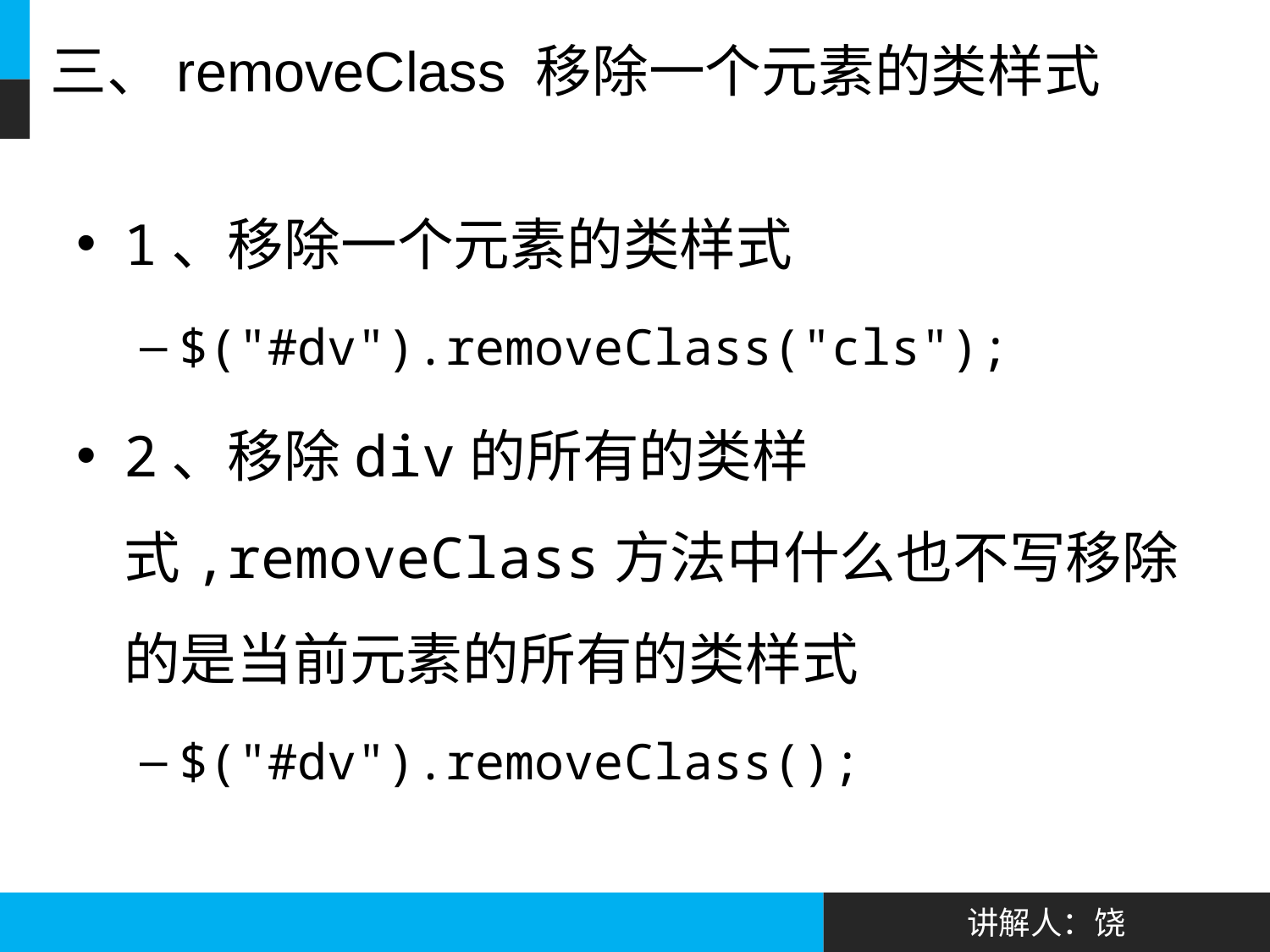

# 三、removeClass 移除一个元素的类样式
1、移除一个元素的类样式
$("#dv").removeClass("cls");
2、移除div的所有的类样式,removeClass方法中什么也不写移除的是当前元素的所有的类样式
$("#dv").removeClass();